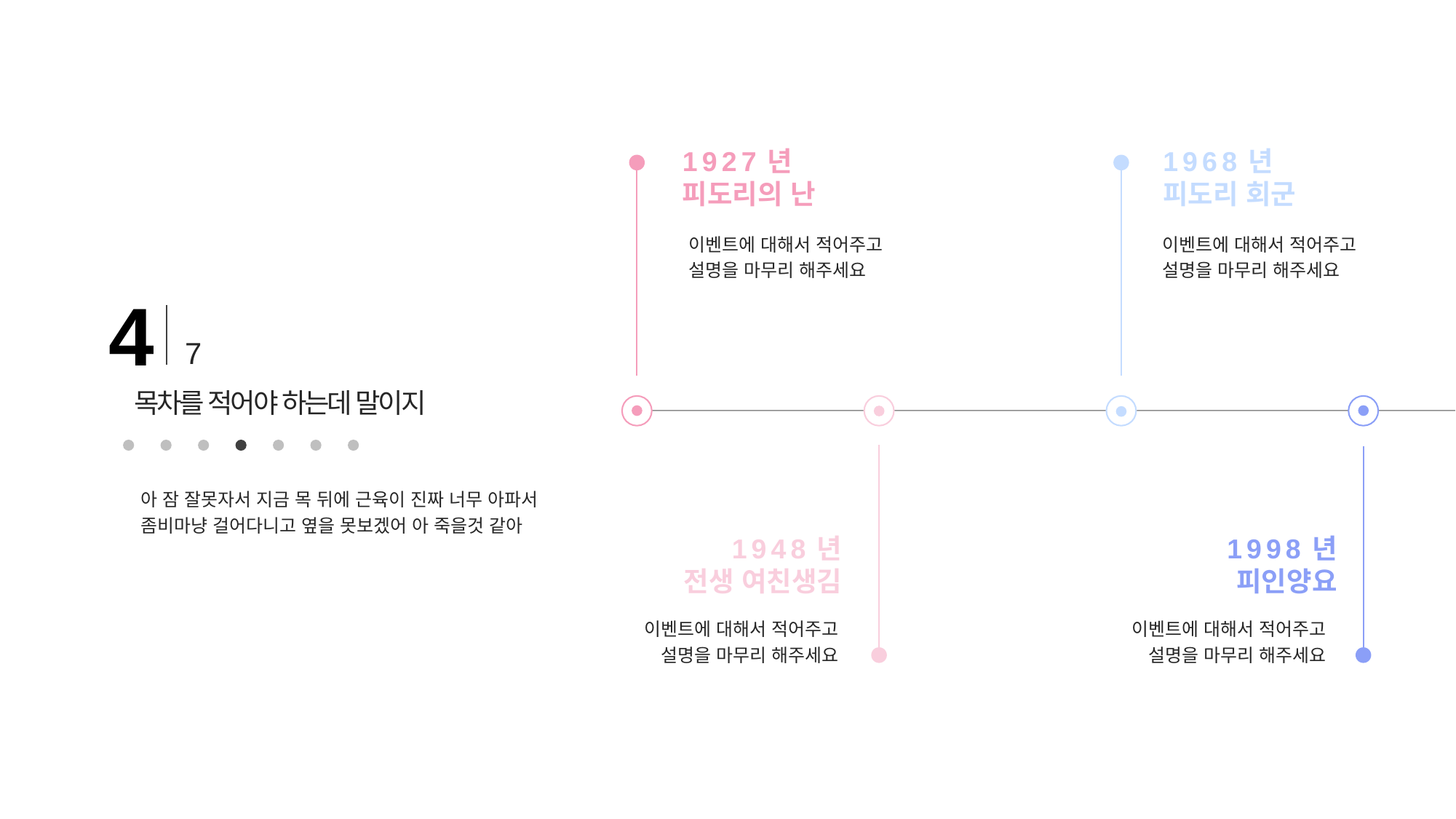

1927년
피도리의 난
1968년
피도리 회군

이벤트에 대해서 적어주고
설명을 마무리 해주세요
이벤트에 대해서 적어주고
설명을 마무리 해주세요
4
7
목차를 적어야 하는데 말이지

아 잠 잘못자서 지금 목 뒤에 근육이 진짜 너무 아파서
좀비마냥 걸어다니고 옆을 못보겠어 아 죽을것 같아
1948년
전생 여친생김
1998년
피인양요
이벤트에 대해서 적어주고
설명을 마무리 해주세요
이벤트에 대해서 적어주고
설명을 마무리 해주세요